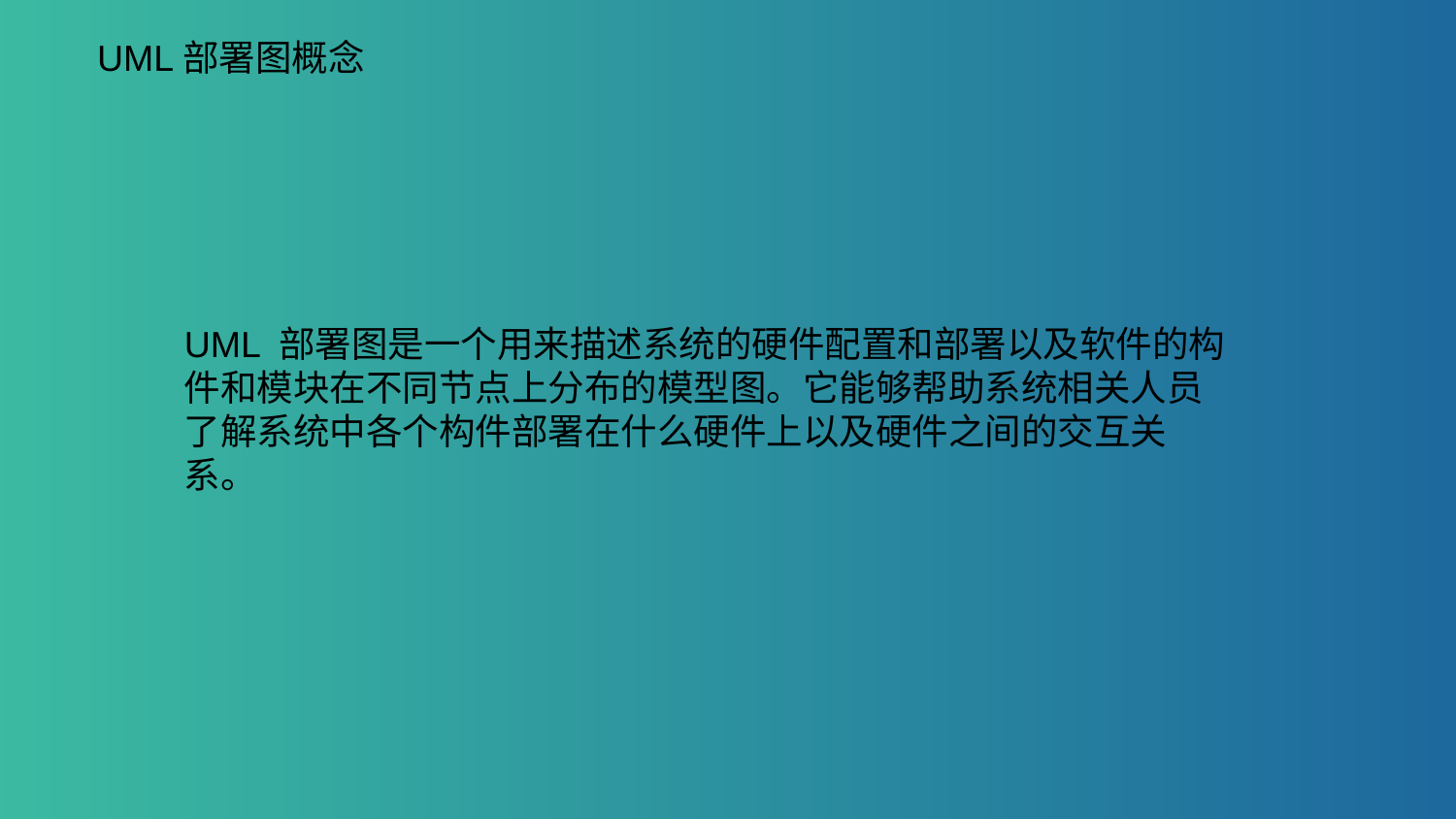

UML部署图概念
UML 部署图是一个用来描述系统的硬件配置和部署以及软件的构件和模块在不同节点上分布的模型图。它能够帮助系统相关人员了解系统中各个构件部署在什么硬件上以及硬件之间的交互关系。